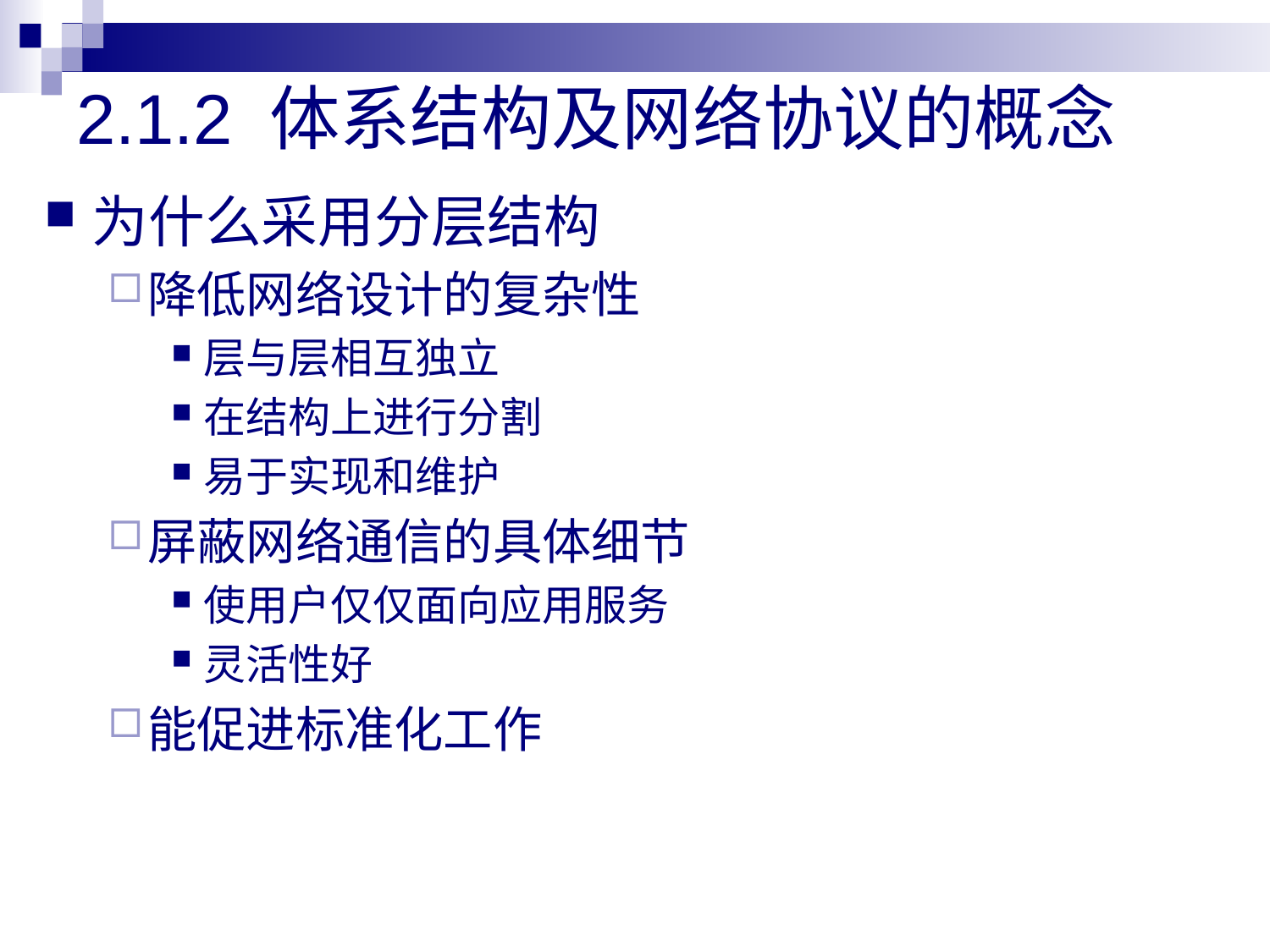

# 2.1.2 体系结构及网络协议的概念
为什么采用分层结构
降低网络设计的复杂性
层与层相互独立
在结构上进行分割
易于实现和维护
屏蔽网络通信的具体细节
使用户仅仅面向应用服务
灵活性好
能促进标准化工作